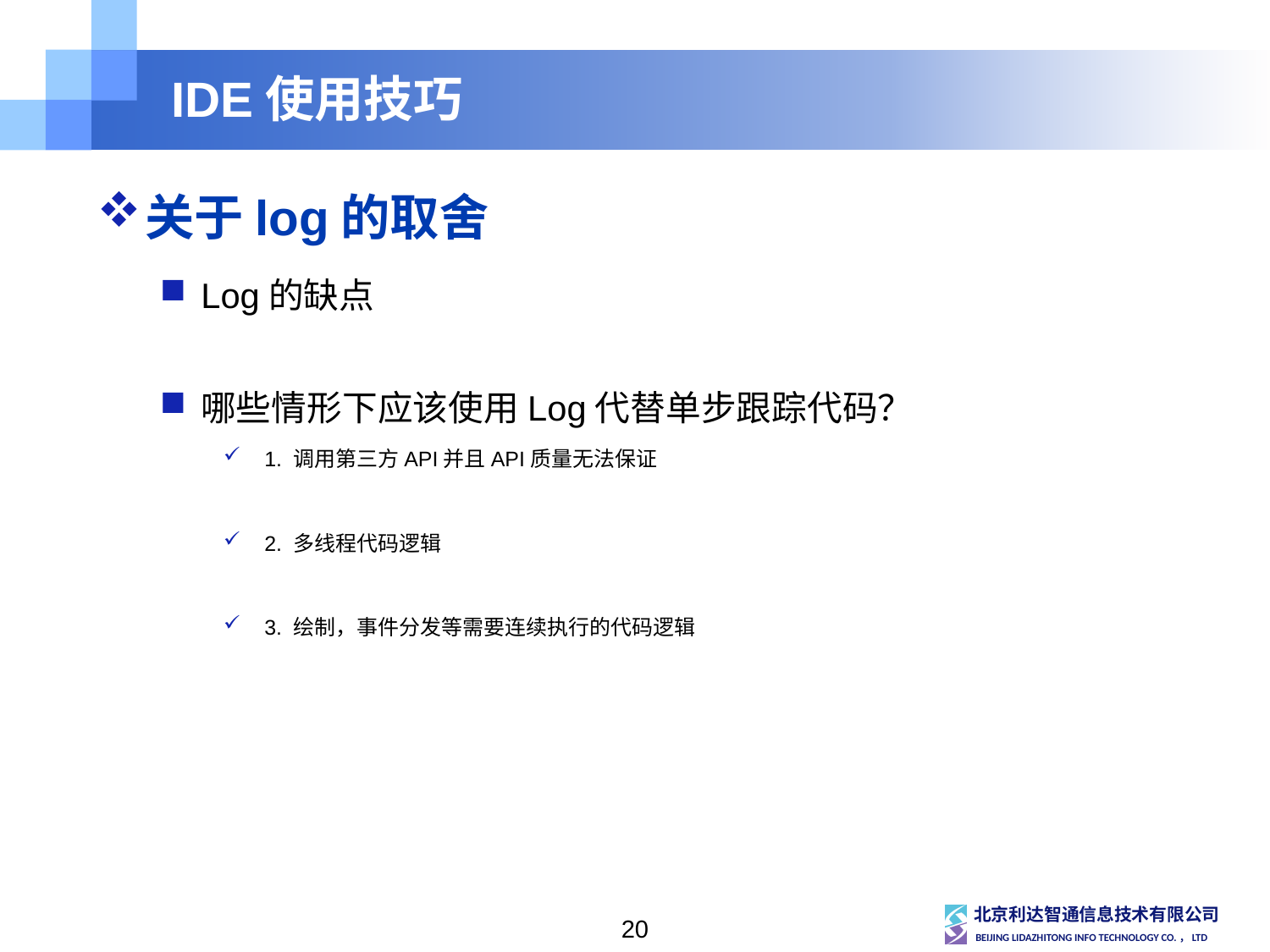

# IDE使用技巧
关于log的取舍
Log的缺点

哪些情形下应该使用Log代替单步跟踪代码？
1. 调用第三方API并且API质量无法保证

2. 多线程代码逻辑

3. 绘制，事件分发等需要连续执行的代码逻辑
20